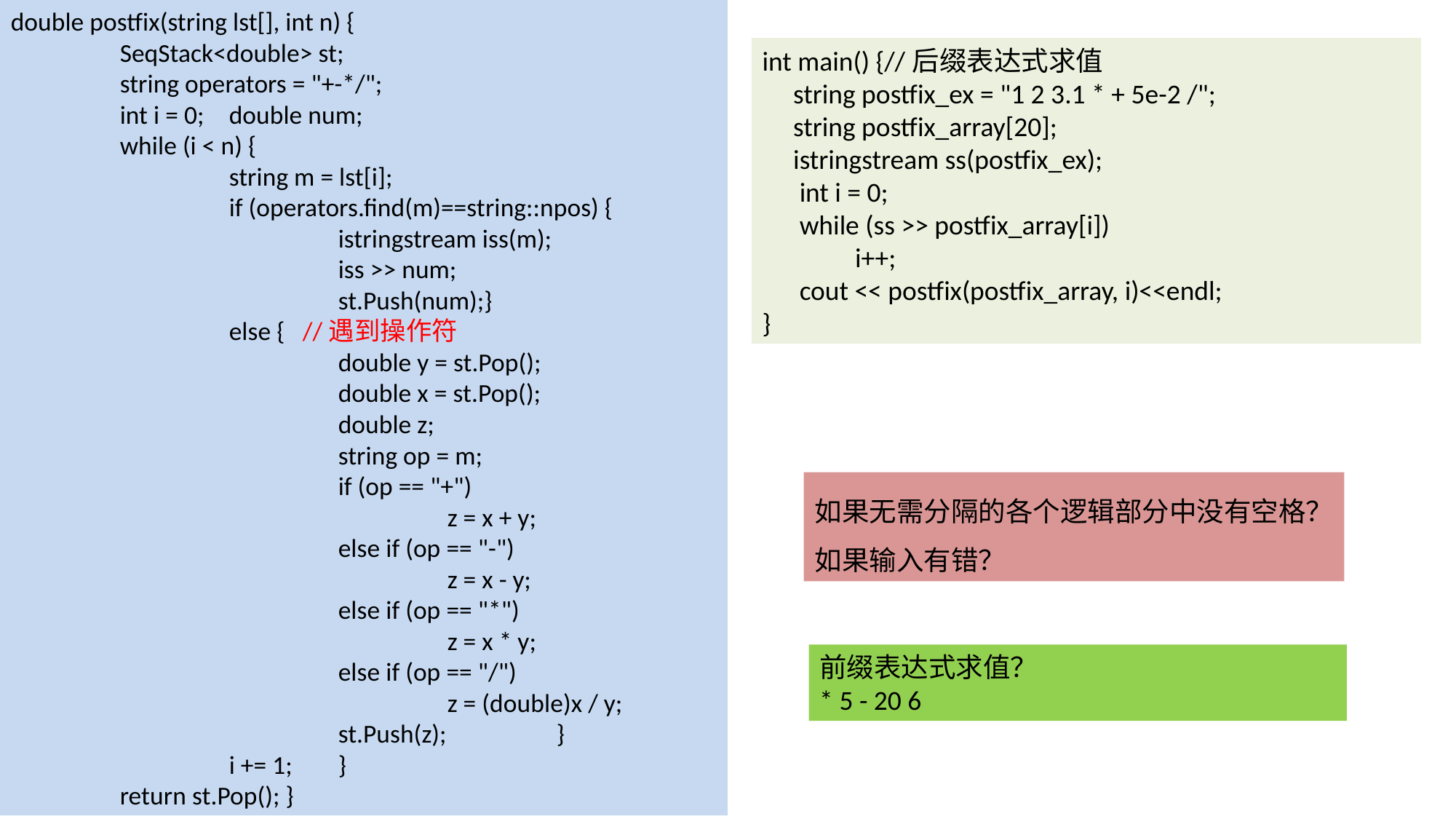

double postfix(string lst[], int n) {
	SeqStack<double> st;
	string operators = "+-*/";
	int i = 0;	double num;
	while (i < n) {
		string m = lst[i];
		if (operators.find(m)==string::npos) {
			istringstream iss(m);
			iss >> num;
			st.Push(num);}
		else {   //遇到操作符
			double y = st.Pop();
			double x = st.Pop();
			double z;
			string op = m;
			if (op == "+")
				z = x + y;
			else if (op == "-")
				z = x - y;
			else if (op == "*")
				z = x * y;
			else if (op == "/")
				z = (double)x / y;
			st.Push(z); 	}
		i += 1;	}
	return st.Pop(); }
int main() {//后缀表达式求值
     string postfix_ex = "1 2 3.1 * + 5e-2 /";
     string postfix_array[20];
     istringstream ss(postfix_ex);
      int i = 0;
      while (ss >> postfix_array[i])
               i++;
      cout << postfix(postfix_array, i)<<endl;
}
如果无需分隔的各个逻辑部分中没有空格？
如果输入有错？
前缀表达式求值？
* 5 - 20 6